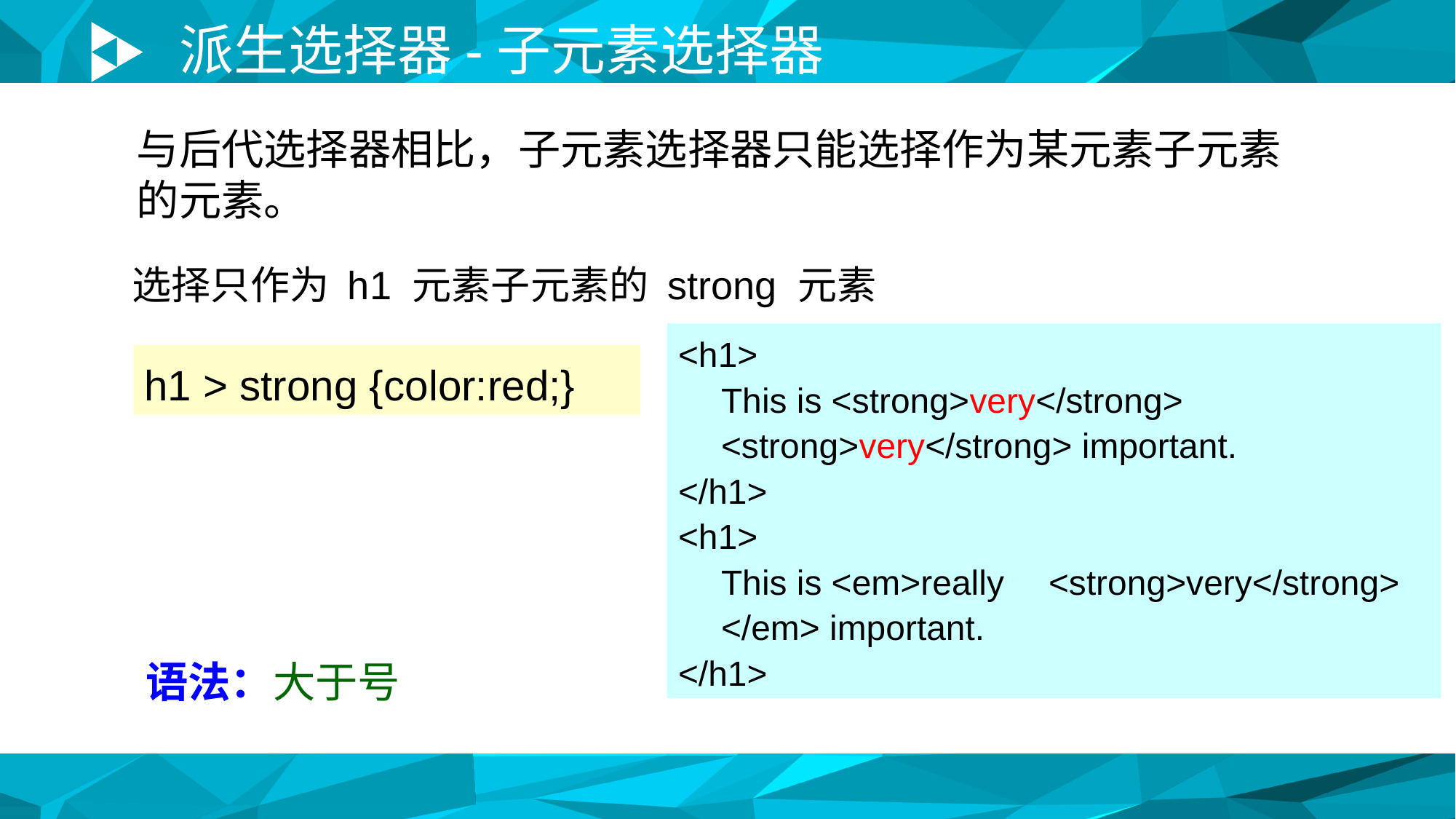

派生选择器-子元素选择器
与后代选择器相比，子元素选择器只能选择作为某元素子元素的元素。
选择只作为 h1 元素子元素的 strong 元素
<h1>
This is <strong>very</strong> <strong>very</strong> important.
</h1>
<h1>
This is <em>really 	<strong>very</strong>
</em> important.
</h1>
h1 > strong {color:red;}
语法：大于号